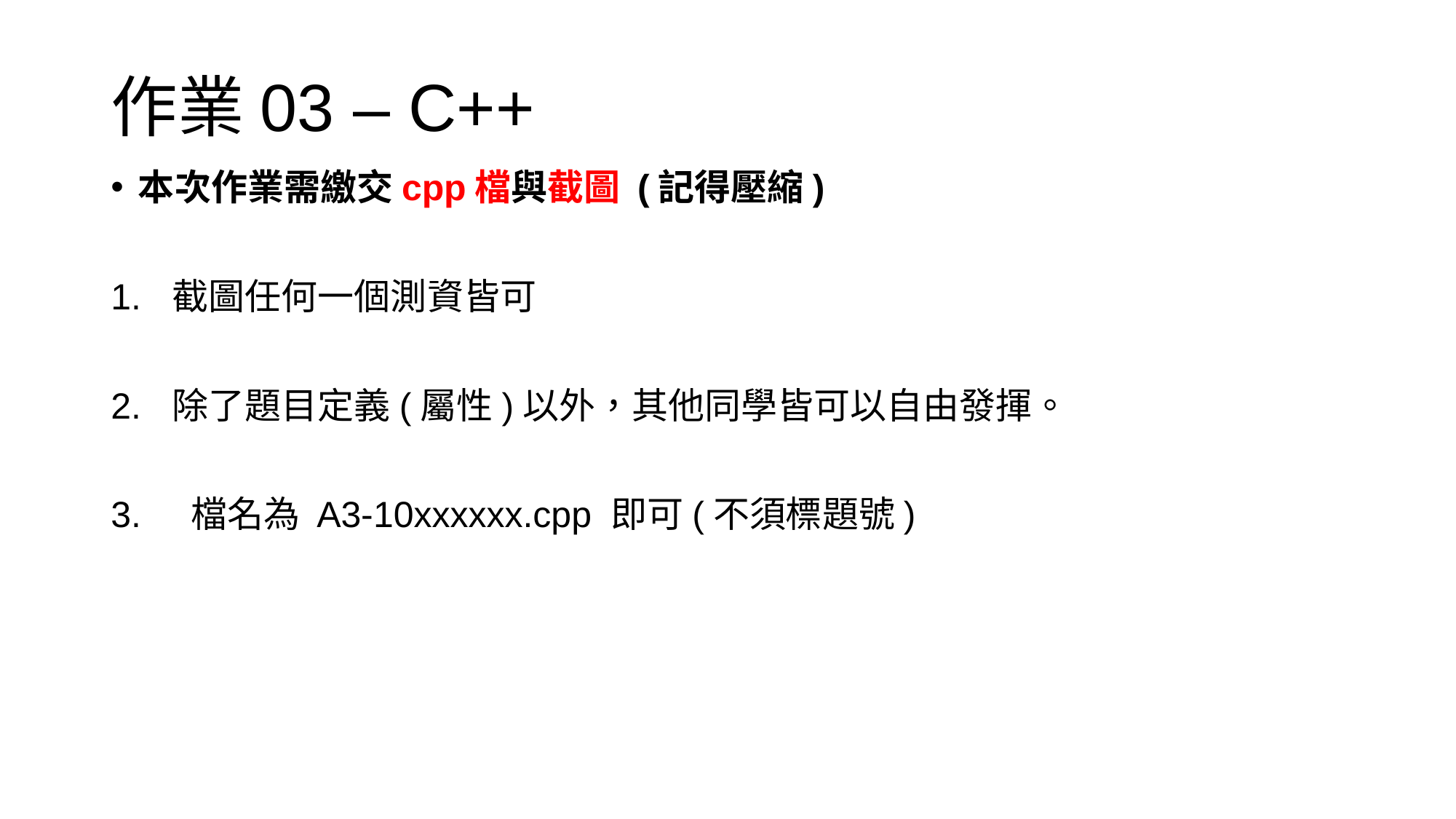

# 作業03 – C++
本次作業需繳交cpp檔與截圖 (記得壓縮)

截圖任何一個測資皆可

除了題目定義(屬性)以外，其他同學皆可以自由發揮。

3.    檔名為 A3-10xxxxxx.cpp 即可(不須標題號)